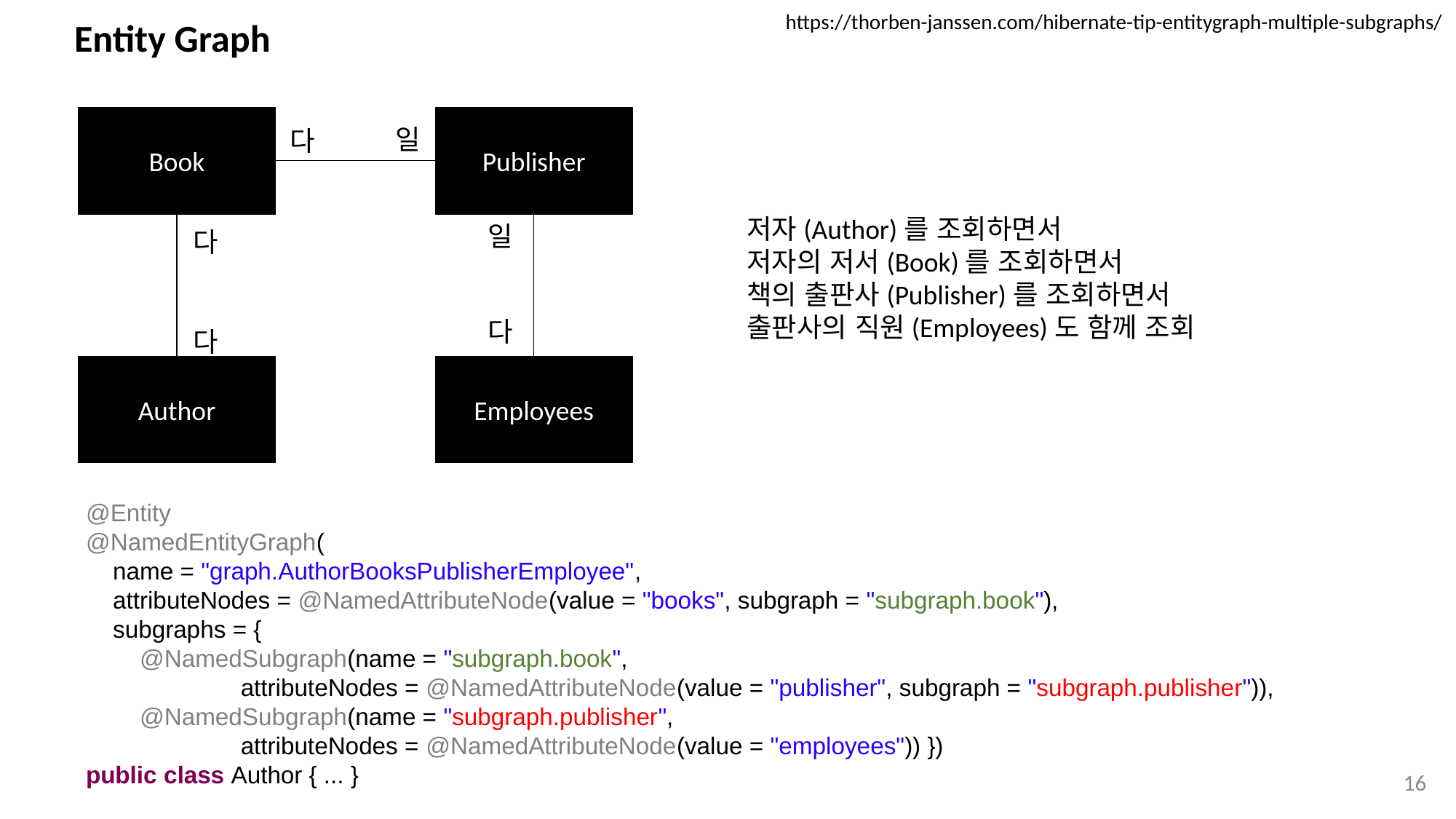

https://thorben-janssen.com/hibernate-tip-entitygraph-multiple-subgraphs/
# Entity Graph
Publisher
Book
일
다
저자(Author)를 조회하면서
저자의 저서(Book)를 조회하면서
책의 출판사(Publisher)를 조회하면서
출판사의 직원(Employees)도 함께 조회
일
다
다
다
Author
Employees
@Entity
@NamedEntityGraph(
    name = "graph.AuthorBooksPublisherEmployee",
    attributeNodes = @NamedAttributeNode(value = "books", subgraph = "subgraph.book"),
    subgraphs = {
        @NamedSubgraph(name = "subgraph.book",
                       attributeNodes = @NamedAttributeNode(value = "publisher", subgraph = "subgraph.publisher")),
        @NamedSubgraph(name = "subgraph.publisher",
                       attributeNodes = @NamedAttributeNode(value = "employees")) })
public class Author { ... }
16